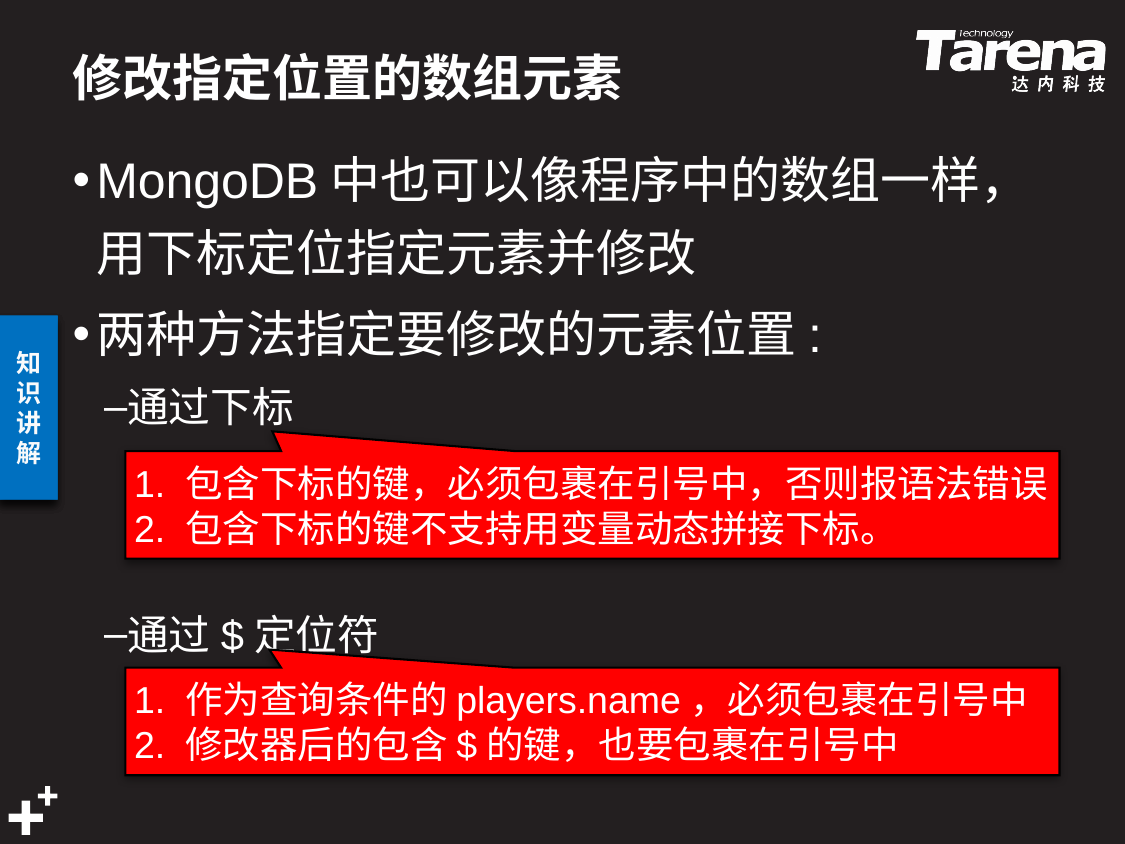

# 修改指定位置的数组元素
MongoDB中也可以像程序中的数组一样，用下标定位指定元素并修改
两种方法指定要修改的元素位置:
通过下标

通过$定位符
1. 包含下标的键，必须包裹在引号中，否则报语法错误
2. 包含下标的键不支持用变量动态拼接下标。
1. 作为查询条件的players.name，必须包裹在引号中
2. 修改器后的包含$的键，也要包裹在引号中